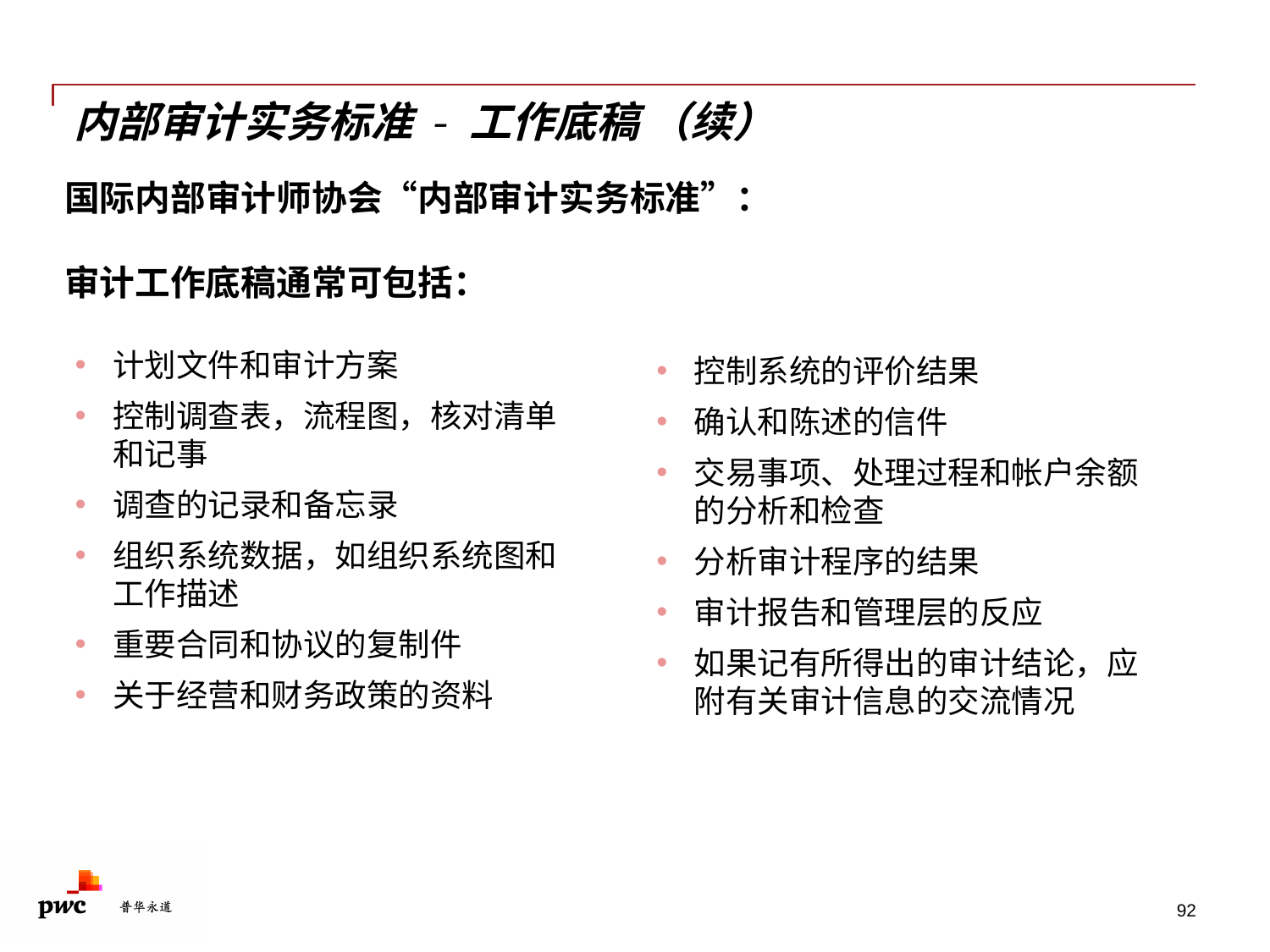

# 内部审计实务标准 - 工作底稿 （续）
国际内部审计师协会“内部审计实务标准”：

审计工作底稿通常可包括：

计划文件和审计方案
控制调查表，流程图，核对清单和记事
调查的记录和备忘录
组织系统数据，如组织系统图和工作描述
重要合同和协议的复制件
关于经营和财务政策的资料
控制系统的评价结果
确认和陈述的信件
交易事项、处理过程和帐户余额的分析和检查
分析审计程序的结果
审计报告和管理层的反应
如果记有所得出的审计结论，应附有关审计信息的交流情况
92